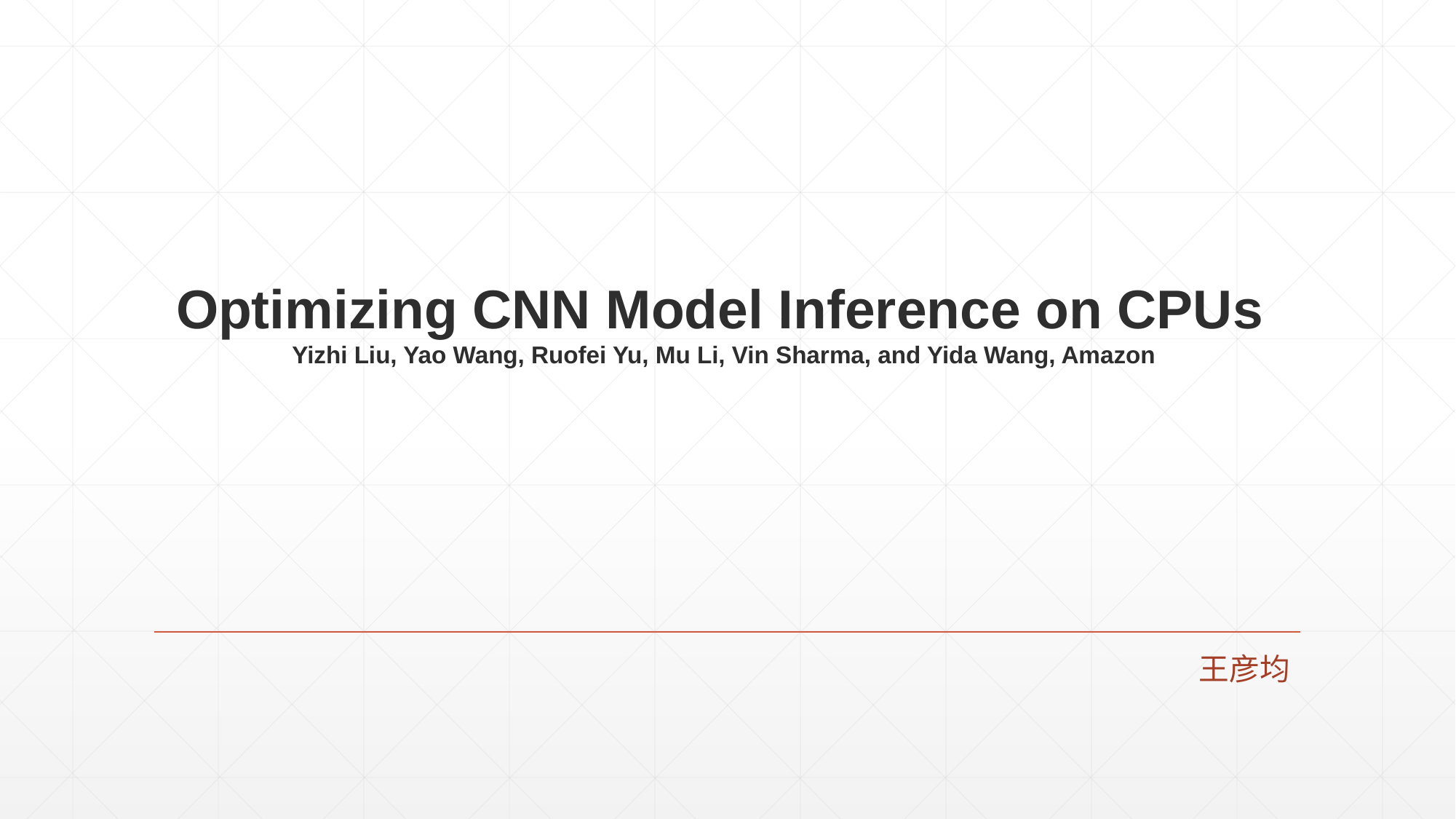

# Optimizing CNN Model Inference on CPUs Yizhi Liu, Yao Wang, Ruofei Yu, Mu Li, Vin Sharma, and Yida Wang, Amazon
王彦均